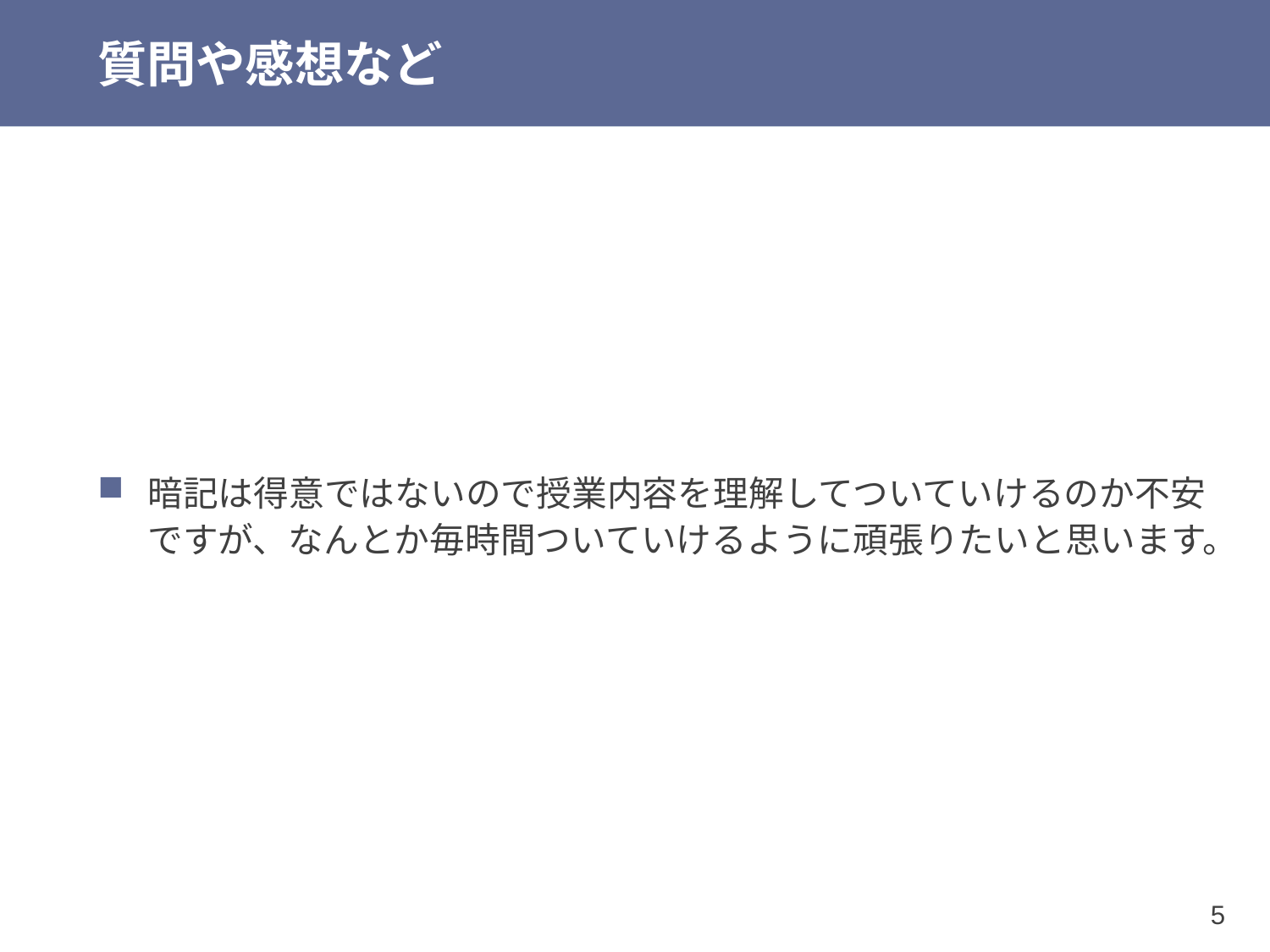

# 質問や感想など
暗記は得意ではないので授業内容を理解してついていけるのか不安ですが、なんとか毎時間ついていけるように頑張りたいと思います。